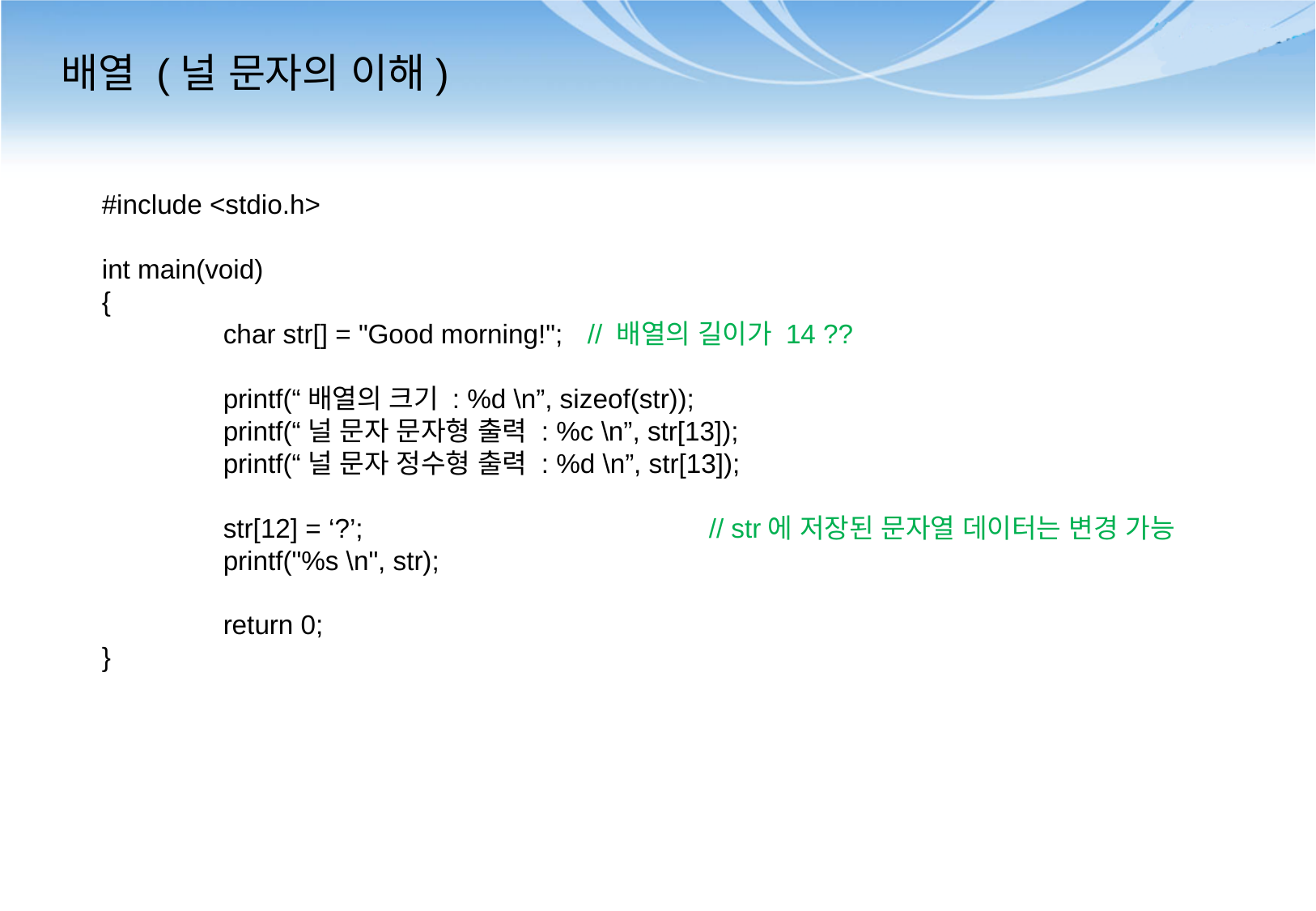

# 배열 (널 문자의 이해)

#include <stdio.h>

int main(void)
{
	char str[] = "Good morning!";	// 배열의 길이가 14 ??

	printf(“배열의 크기 : %d \n”, sizeof(str));
	printf(“널 문자 문자형 출력 : %c \n”, str[13]);
	printf(“널 문자 정수형 출력 : %d \n”, str[13]);

	str[12] = ‘?’;			// str에 저장된 문자열 데이터는 변경 가능
	printf("%s \n", str);

	return 0;
}